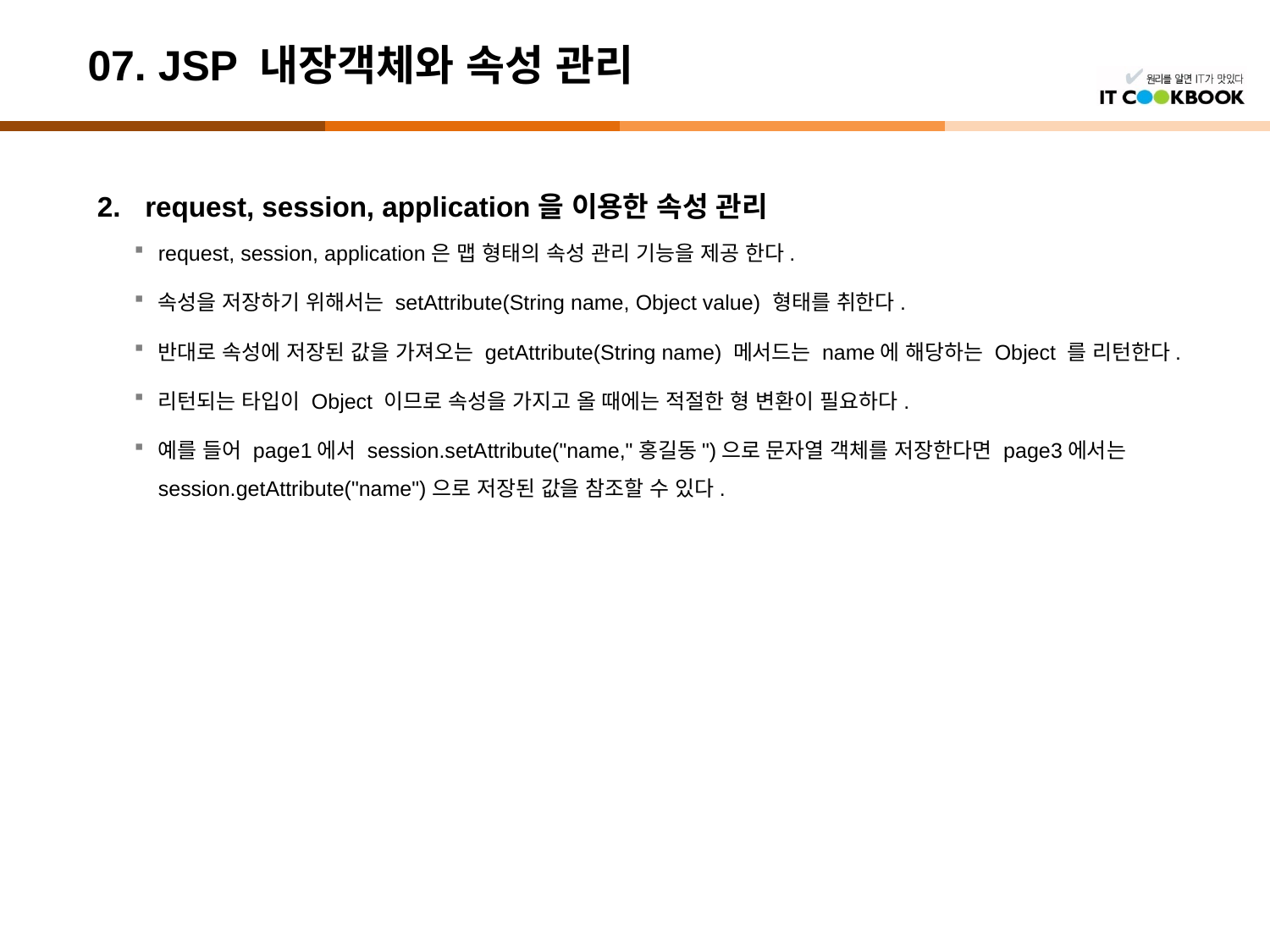

# 07. JSP 내장객체와 속성 관리
request, session, application을 이용한 속성 관리
request, session, application은 맵 형태의 속성 관리 기능을 제공 한다.
속성을 저장하기 위해서는 setAttribute(String name, Object value) 형태를 취한다.
반대로 속성에 저장된 값을 가져오는 getAttribute(String name) 메서드는 name에 해당하는 Object 를 리턴한다.
리턴되는 타입이 Object 이므로 속성을 가지고 올 때에는 적절한 형 변환이 필요하다.
예를 들어 page1에서 session.setAttribute("name,"홍길동")으로 문자열 객체를 저장한다면 page3에서는 session.getAttribute("name")으로 저장된 값을 참조할 수 있다.